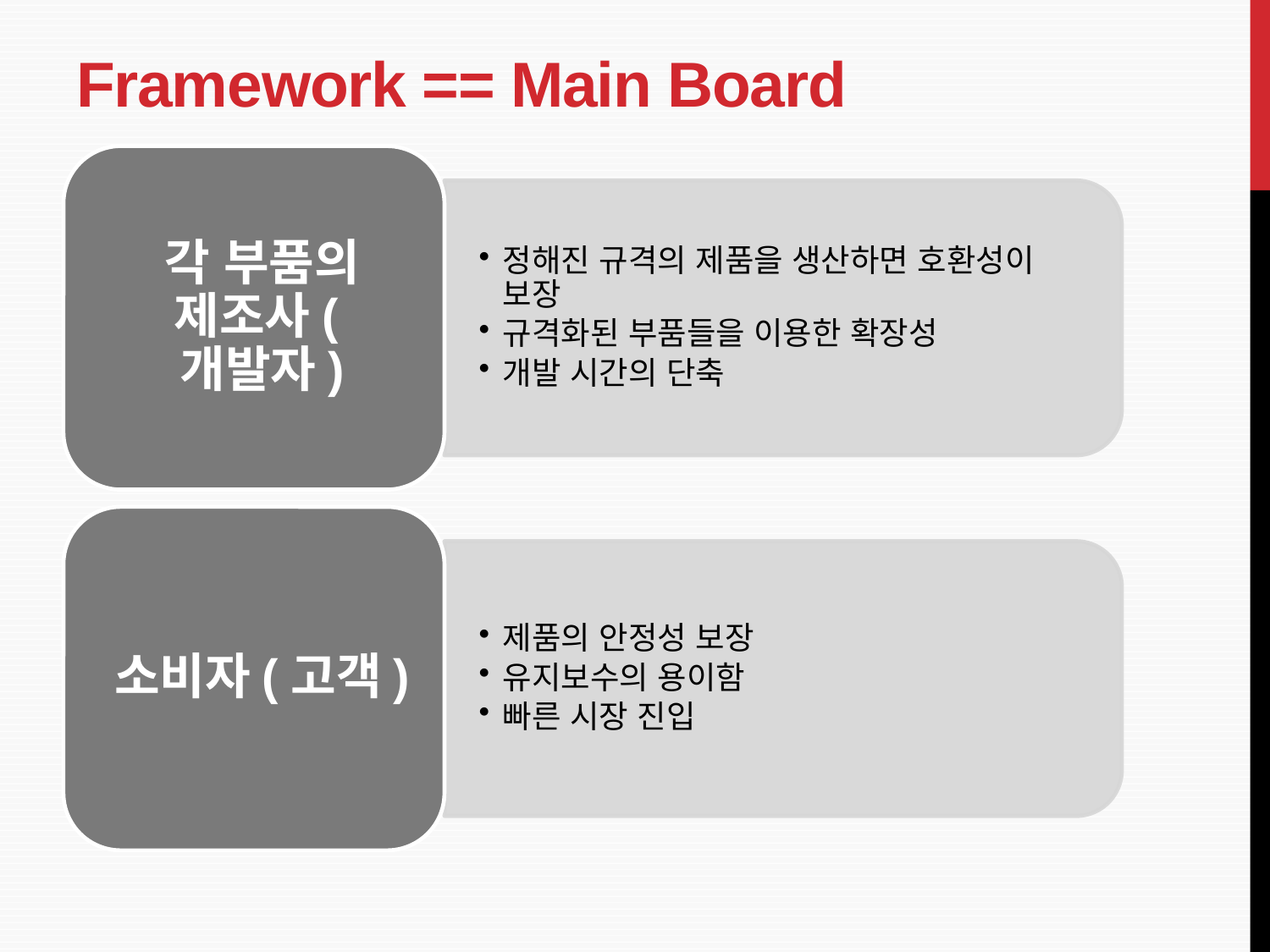

# Framework == Main Board
정해진 규격의 제품을 생산하면 호환성이 보장
규격화된 부품들을 이용한 확장성
개발 시간의 단축
각 부품의 제조사(개발자)
제품의 안정성 보장
유지보수의 용이함
빠른 시장 진입
소비자(고객)